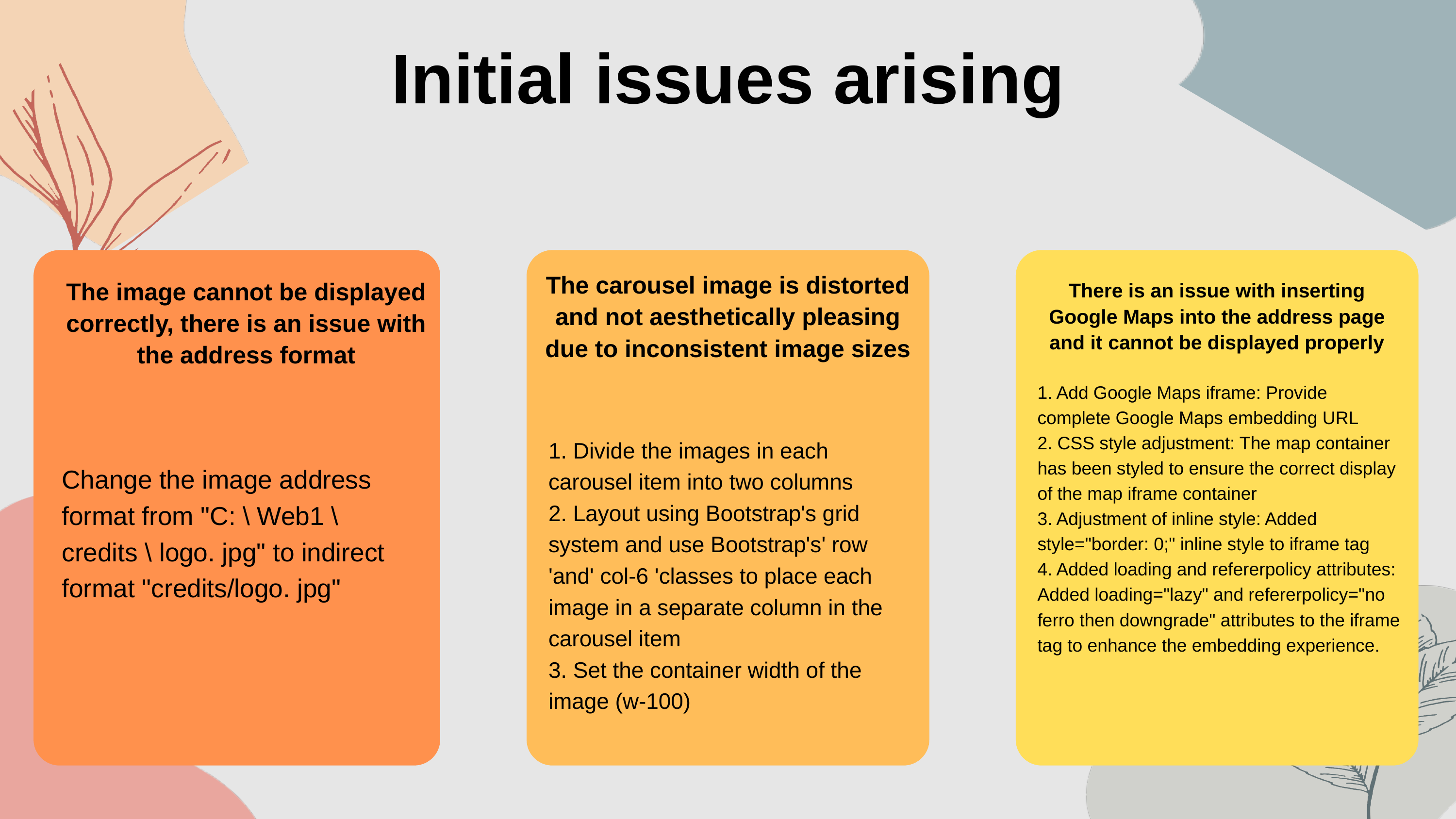

Initial issues arising

The carousel image is distorted and not aesthetically pleasing due to inconsistent image sizes
The image cannot be displayed correctly, there is an issue with the address format
There is an issue with inserting Google Maps into the address page and it cannot be displayed properly
编辑一个
核心观点
1. Add Google Maps iframe: Provide complete Google Maps embedding URL
2. CSS style adjustment: The map container has been styled to ensure the correct display of the map iframe container
3. Adjustment of inline style: Added style="border: 0;" inline style to iframe tag
4. Added loading and refererpolicy attributes: Added loading="lazy" and refererpolicy="no ferro then downgrade" attributes to the iframe tag to enhance the embedding experience.
1. Divide the images in each carousel item into two columns
2. Layout using Bootstrap's grid system and use Bootstrap's' row 'and' col-6 'classes to place each image in a separate column in the carousel item
3. Set the container width of the image (w-100)
Change the image address format from "C: \ Web1 \ credits \ logo. jpg" to indirect format "credits/logo. jpg"
请在此处简要说明你的
主题和想法

请在此处简要说明你的
主题和想法